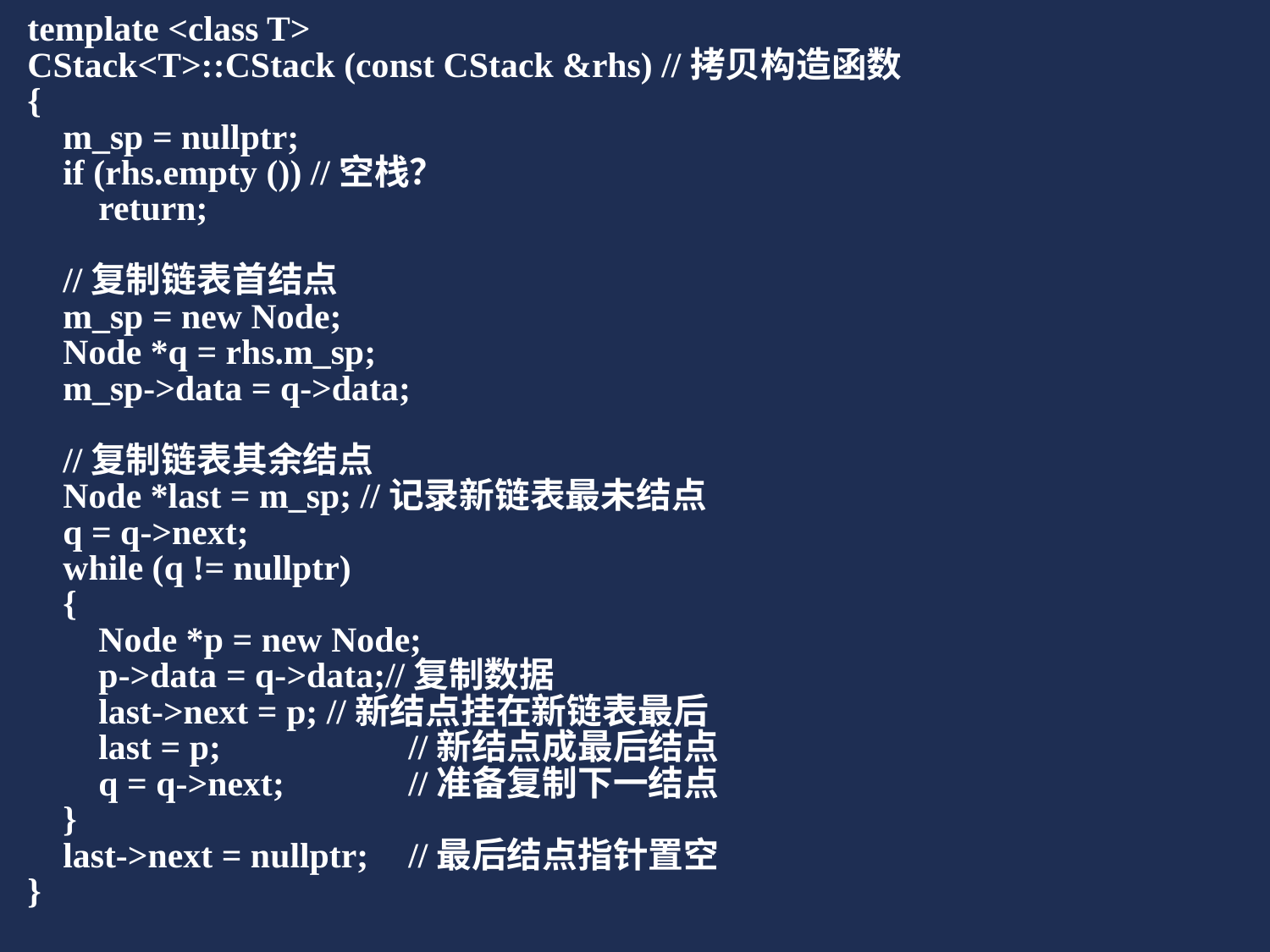

template <class T>
CStack<T>::CStack (const CStack &rhs) //拷贝构造函数
{
    m_sp = nullptr;
    if (rhs.empty ()) //空栈？
        return;

    //复制链表首结点
    m_sp = new Node;
    Node *q = rhs.m_sp;
    m_sp->data = q->data;

    //复制链表其余结点
    Node *last = m_sp; //记录新链表最未结点
    q = q->next;
    while (q != nullptr)
    {
        Node *p = new Node;
        p->data = q->data;//复制数据
        last->next = p; //新结点挂在新链表最后
        last = p;		//新结点成最后结点
        q = q->next;	//准备复制下一结点
    }
    last->next = nullptr;	//最后结点指针置空
}